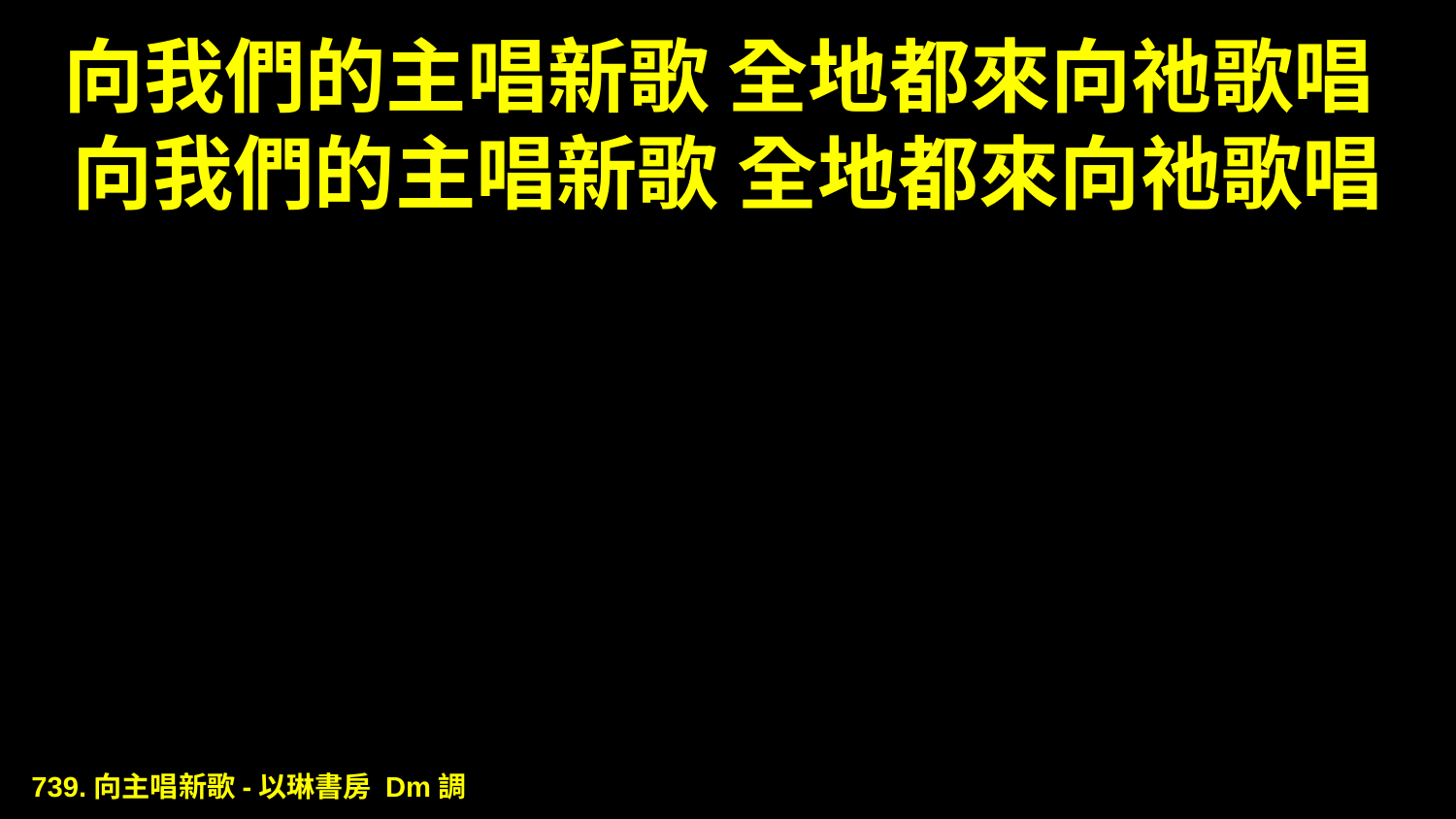

# 向我們的主唱新歌 全地都來向祂歌唱 向我們的主唱新歌 全地都來向祂歌唱
739.向主唱新歌-以琳書房 Dm調